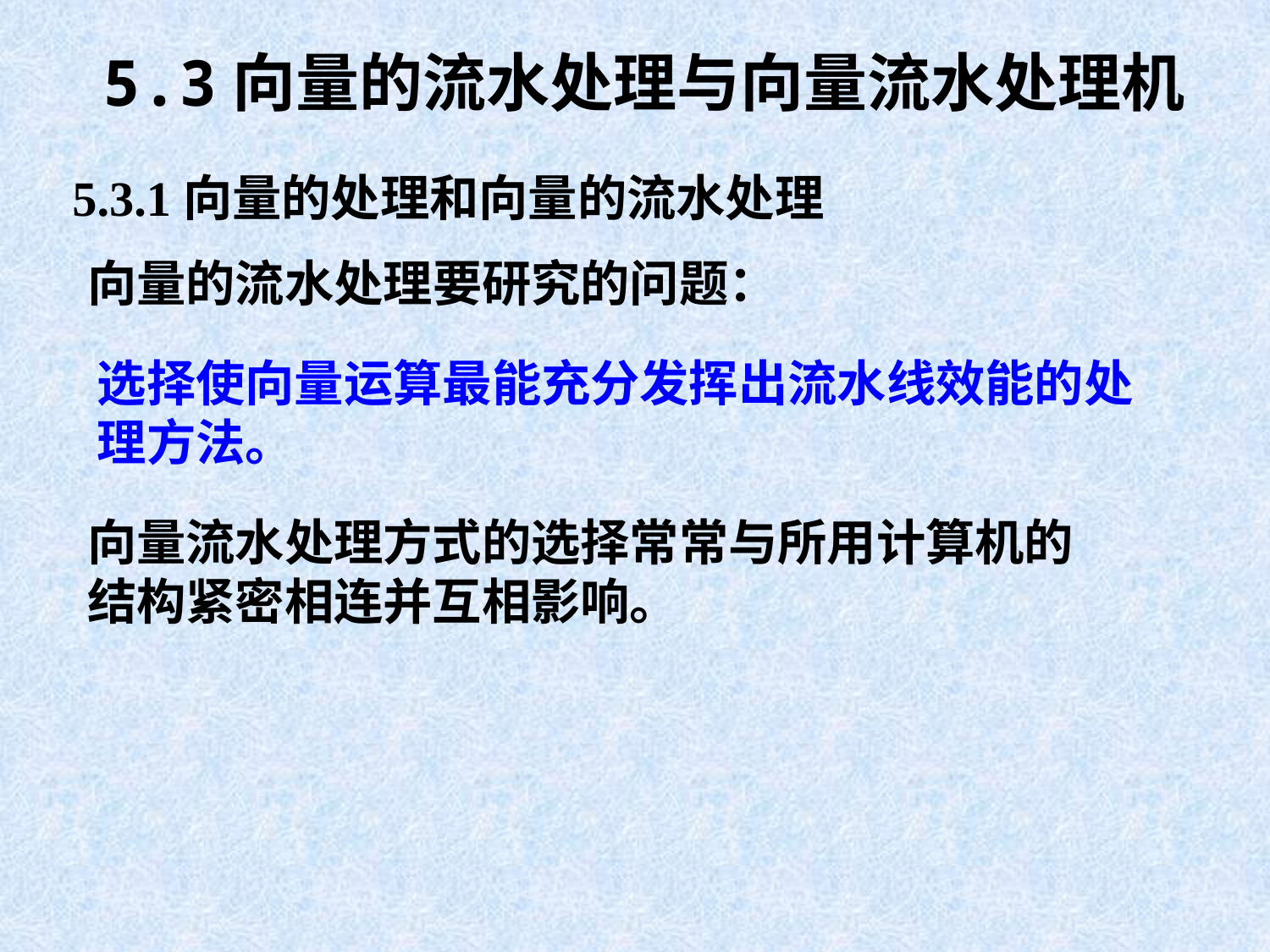

5.3向量的流水处理与向量流水处理机
5.3.1向量的处理和向量的流水处理
向量的流水处理要研究的问题：
选择使向量运算最能充分发挥出流水线效能的处理方法。
向量流水处理方式的选择常常与所用计算机的结构紧密相连并互相影响。